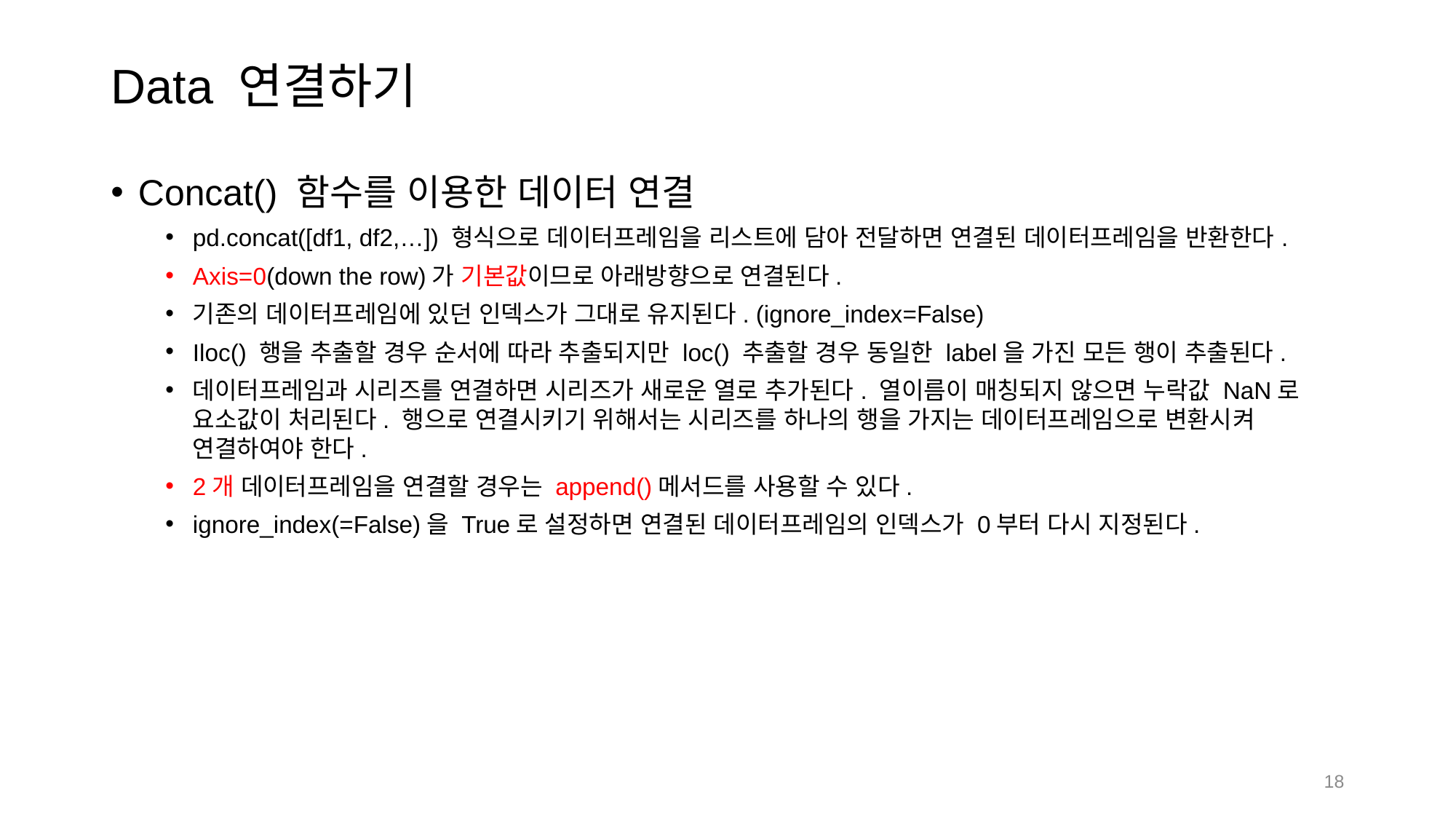

# Data 연결하기
Concat() 함수를 이용한 데이터 연결
pd.concat([df1, df2,…]) 형식으로 데이터프레임을 리스트에 담아 전달하면 연결된 데이터프레임을 반환한다.
Axis=0(down the row)가 기본값이므로 아래방향으로 연결된다.
기존의 데이터프레임에 있던 인덱스가 그대로 유지된다. (ignore_index=False)
Iloc() 행을 추출할 경우 순서에 따라 추출되지만 loc() 추출할 경우 동일한 label을 가진 모든 행이 추출된다.
데이터프레임과 시리즈를 연결하면 시리즈가 새로운 열로 추가된다. 열이름이 매칭되지 않으면 누락값 NaN로 요소값이 처리된다. 행으로 연결시키기 위해서는 시리즈를 하나의 행을 가지는 데이터프레임으로 변환시켜 연결하여야 한다.
2개 데이터프레임을 연결할 경우는 append()메서드를 사용할 수 있다.
ignore_index(=False)을 True로 설정하면 연결된 데이터프레임의 인덱스가 0부터 다시 지정된다.

18